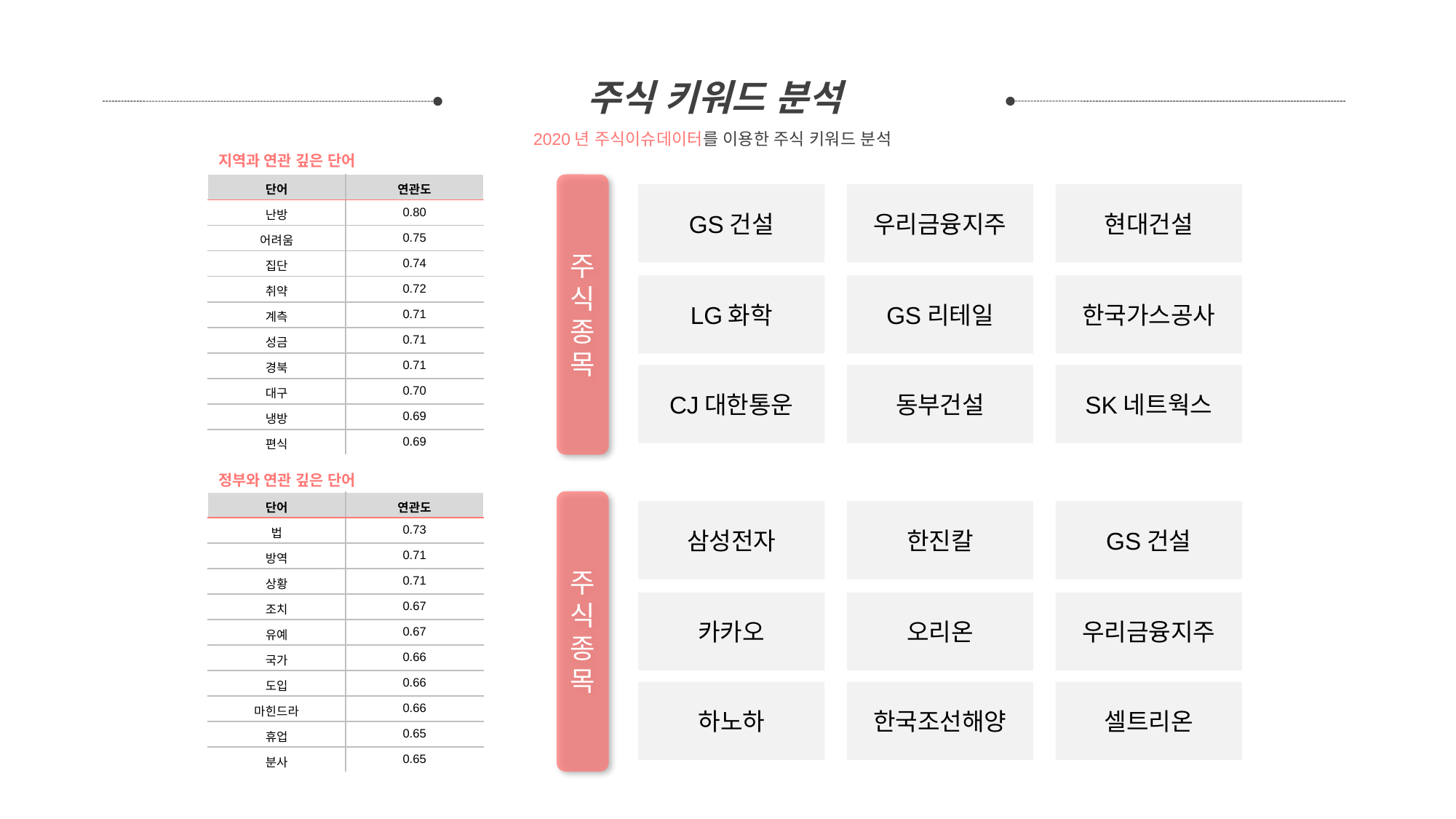

주식 키워드 분석
2020년 주식이슈데이터를 이용한 주식 키워드 분석
지역과 연관 깊은 단어
| 단어 | 연관도 |
| --- | --- |
| 난방 | 0.80 |
| 어려움 | 0.75 |
| 집단 | 0.74 |
| 취약 | 0.72 |
| 계측 | 0.71 |
| 성금 | 0.71 |
| 경북 | 0.71 |
| 대구 | 0.70 |
| 냉방 | 0.69 |
| 편식 | 0.69 |
주
식
종
목
GS건설
우리금융지주
현대건설
LG화학
GS리테일
한국가스공사
CJ대한통운
동부건설
SK네트웍스
정부와 연관 깊은 단어
주
식
종
목
삼성전자
한진칼
GS건설
카카오
오리온
우리금융지주
하노하
한국조선해양
셀트리온
| 단어 | 연관도 |
| --- | --- |
| 법 | 0.73 |
| 방역 | 0.71 |
| 상황 | 0.71 |
| 조치 | 0.67 |
| 유예 | 0.67 |
| 국가 | 0.66 |
| 도입 | 0.66 |
| 마힌드라 | 0.66 |
| 휴업 | 0.65 |
| 분사 | 0.65 |